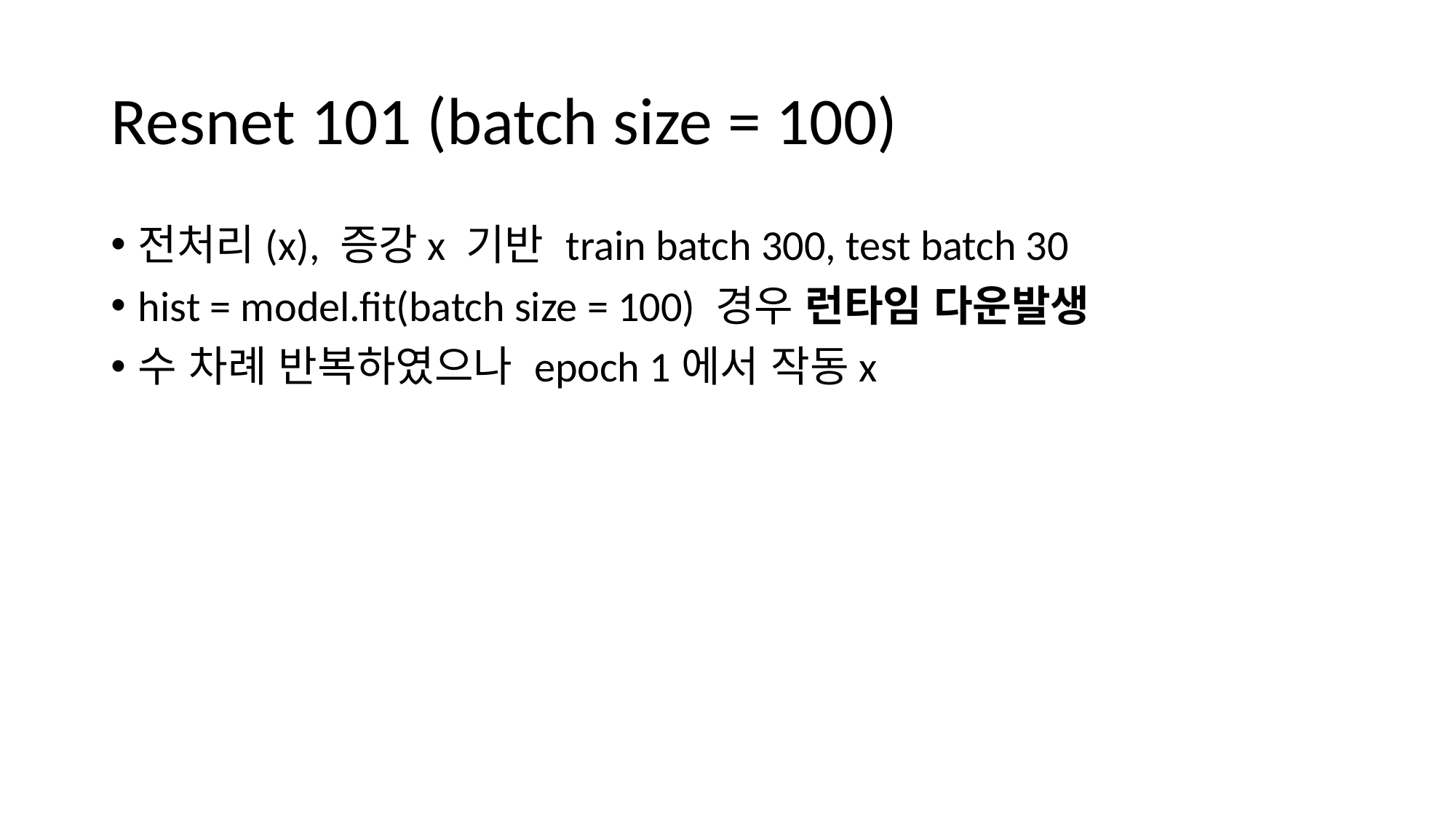

# Resnet 101 (batch size = 100)
전처리(x), 증강x 기반 train batch 300, test batch 30
hist = model.fit(batch size = 100) 경우 런타임 다운발생
수 차례 반복하였으나 epoch 1에서 작동x